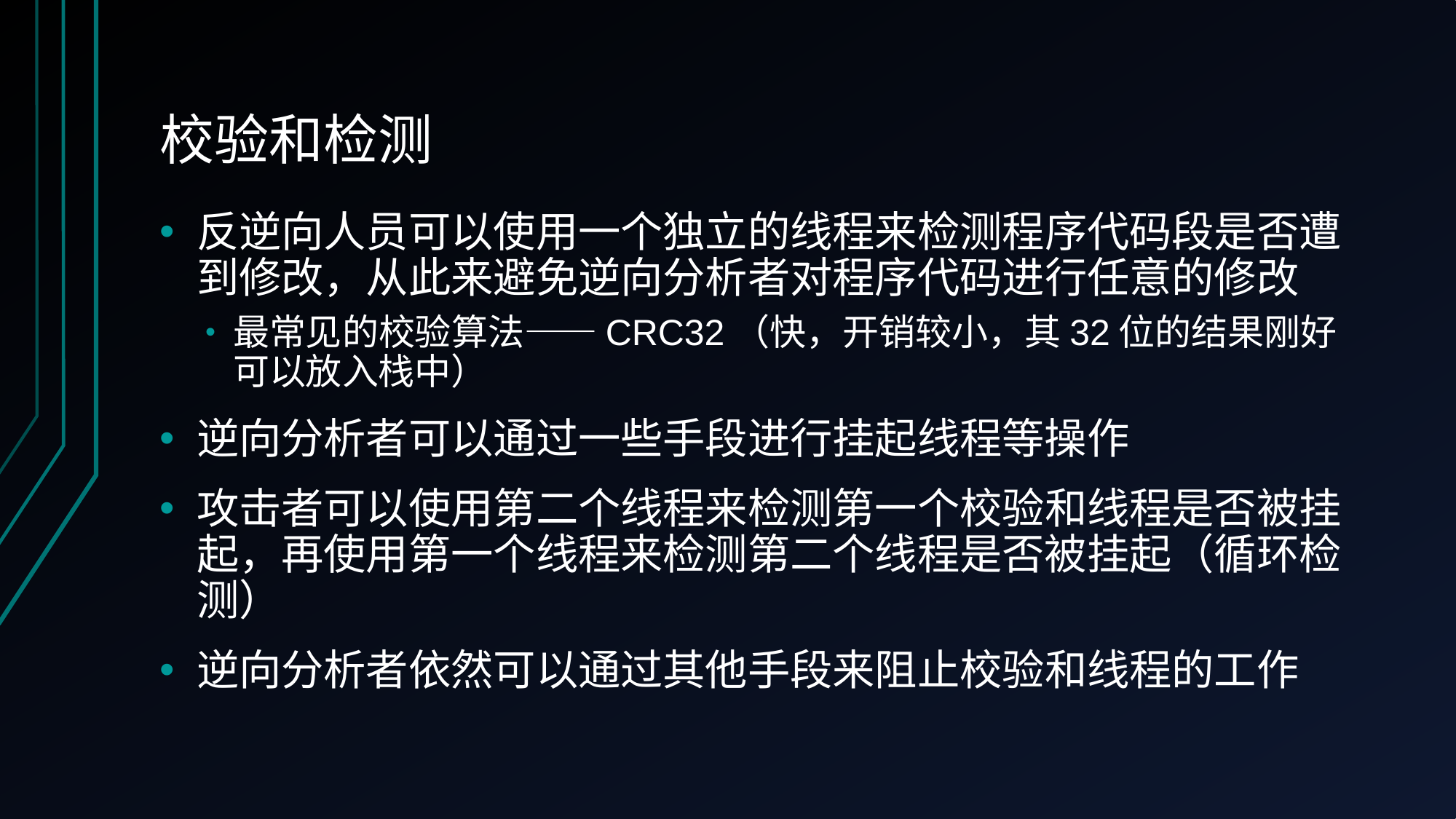

# 校验和检测
反逆向人员可以使用一个独立的线程来检测程序代码段是否遭到修改，从此来避免逆向分析者对程序代码进行任意的修改
最常见的校验算法——CRC32（快，开销较小，其32位的结果刚好可以放入栈中）
逆向分析者可以通过一些手段进行挂起线程等操作
攻击者可以使用第二个线程来检测第一个校验和线程是否被挂起，再使用第一个线程来检测第二个线程是否被挂起（循环检测）
逆向分析者依然可以通过其他手段来阻止校验和线程的工作